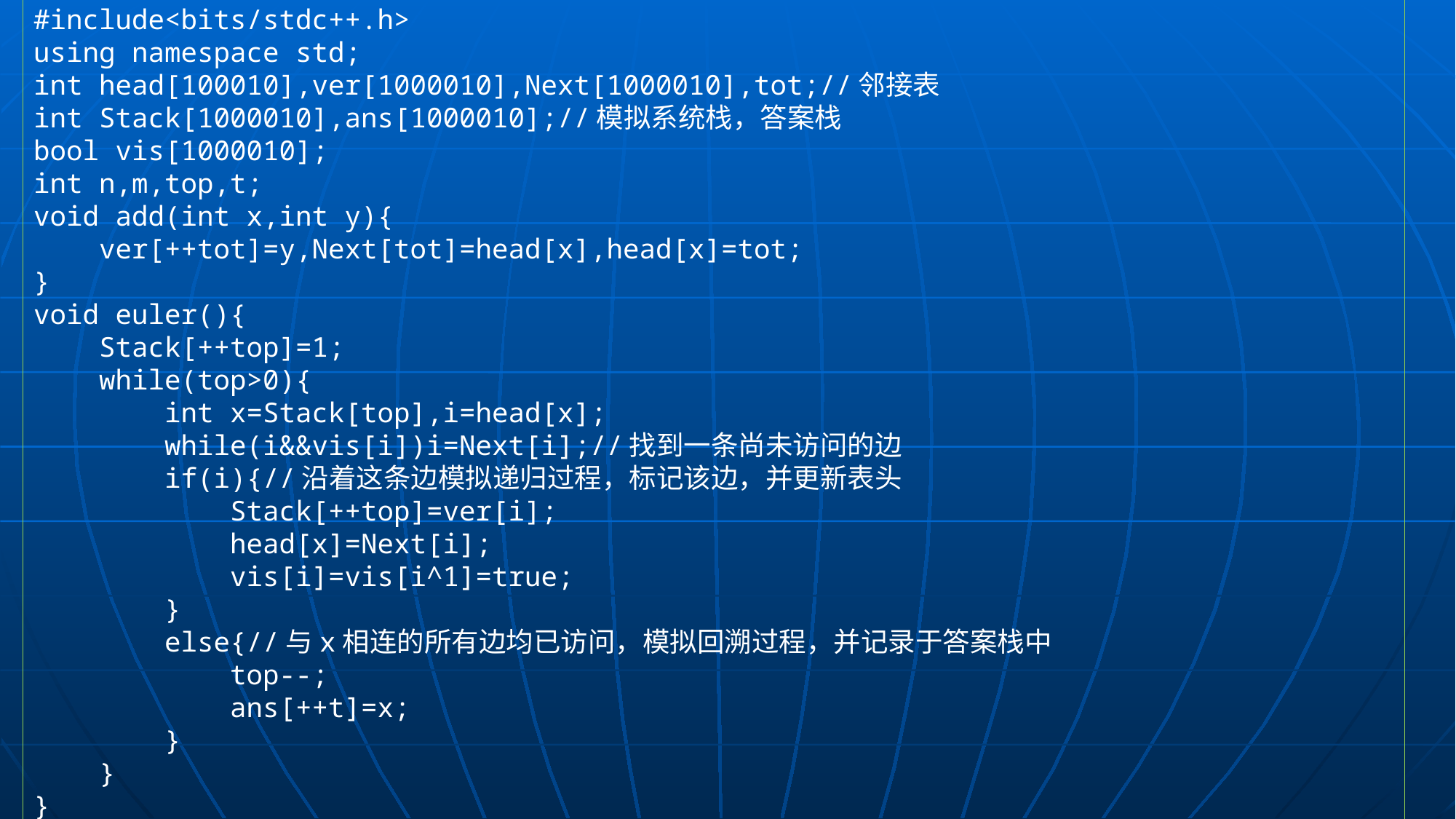

#include<bits/stdc++.h>
using namespace std;
int head[100010],ver[1000010],Next[1000010],tot;//邻接表
int Stack[1000010],ans[1000010];//模拟系统栈，答案栈
bool vis[1000010];
int n,m,top,t;
void add(int x,int y){
    ver[++tot]=y,Next[tot]=head[x],head[x]=tot;
}
void euler(){
    Stack[++top]=1;
    while(top>0){
        int x=Stack[top],i=head[x];
        while(i&&vis[i])i=Next[i];//找到一条尚未访问的边
        if(i){//沿着这条边模拟递归过程，标记该边，并更新表头
            Stack[++top]=ver[i];
            head[x]=Next[i];
            vis[i]=vis[i^1]=true;
        }
        else{//与x相连的所有边均已访问，模拟回溯过程，并记录于答案栈中
            top--;
            ans[++t]=x;
        }
    }
}